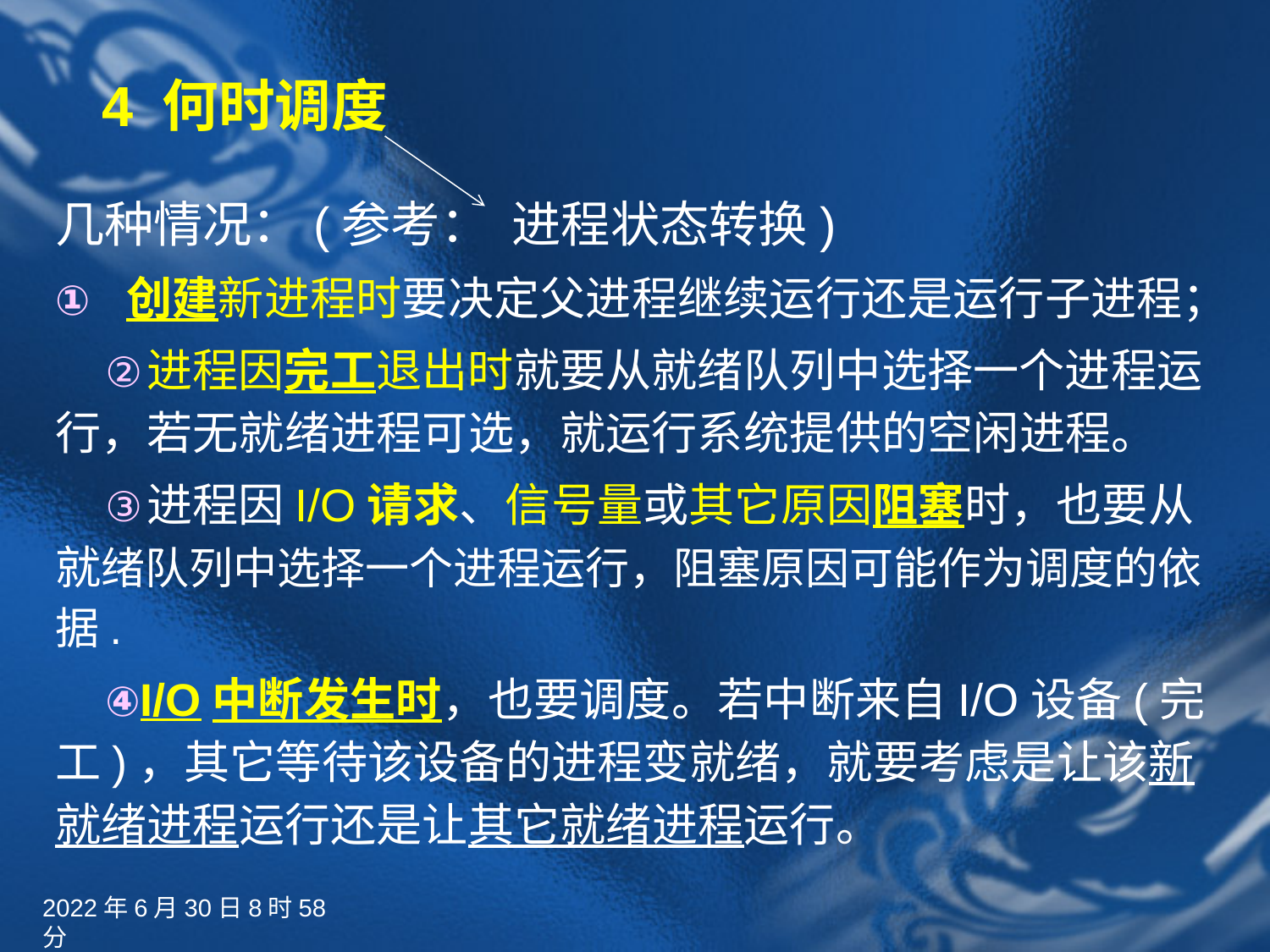

# 4 何时调度
几种情况：(参考：  进程状态转换)
创建新进程时要决定父进程继续运行还是运行子进程；
进程因完工退出时就要从就绪队列中选择一个进程运行，若无就绪进程可选，就运行系统提供的空闲进程。
进程因I/O请求、信号量或其它原因阻塞时，也要从就绪队列中选择一个进程运行，阻塞原因可能作为调度的依据.
I/O中断发生时，也要调度。若中断来自I/O设备(完工)，其它等待该设备的进程变就绪，就要考虑是让该新就绪进程运行还是让其它就绪进程运行。

2022年6月30日8时58分